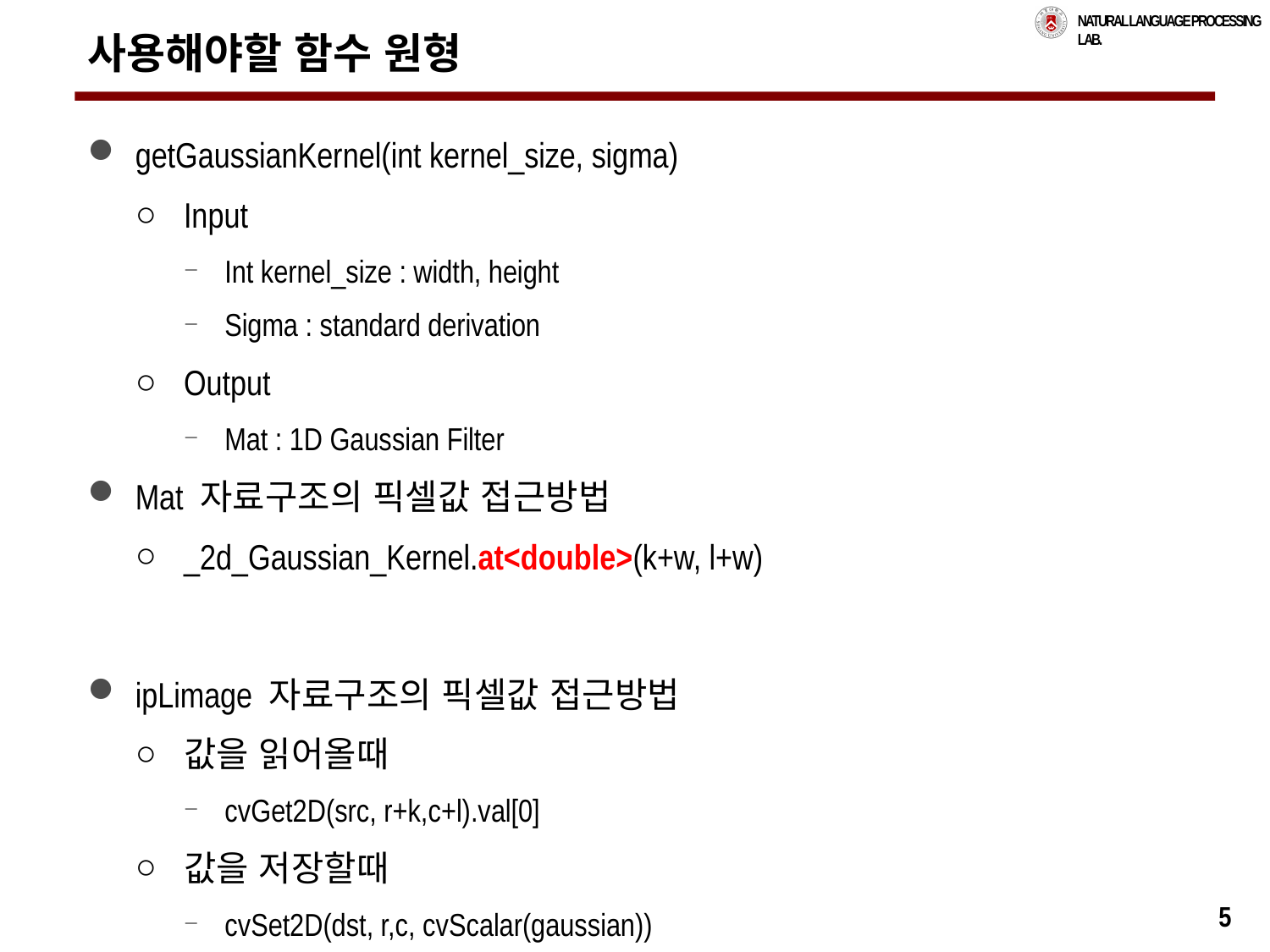

# 사용해야할 함수 원형
getGaussianKernel(int kernel_size, sigma)
Input
Int kernel_size : width, height
Sigma : standard derivation
Output
Mat : 1D Gaussian Filter
Mat 자료구조의 픽셀값 접근방법
_2d_Gaussian_Kernel.at<double>(k+w, l+w)

ipLimage 자료구조의 픽셀값 접근방법
값을 읽어올때
cvGet2D(src, r+k,c+l).val[0]
값을 저장할때
cvSet2D(dst, r,c, cvScalar(gaussian))

5